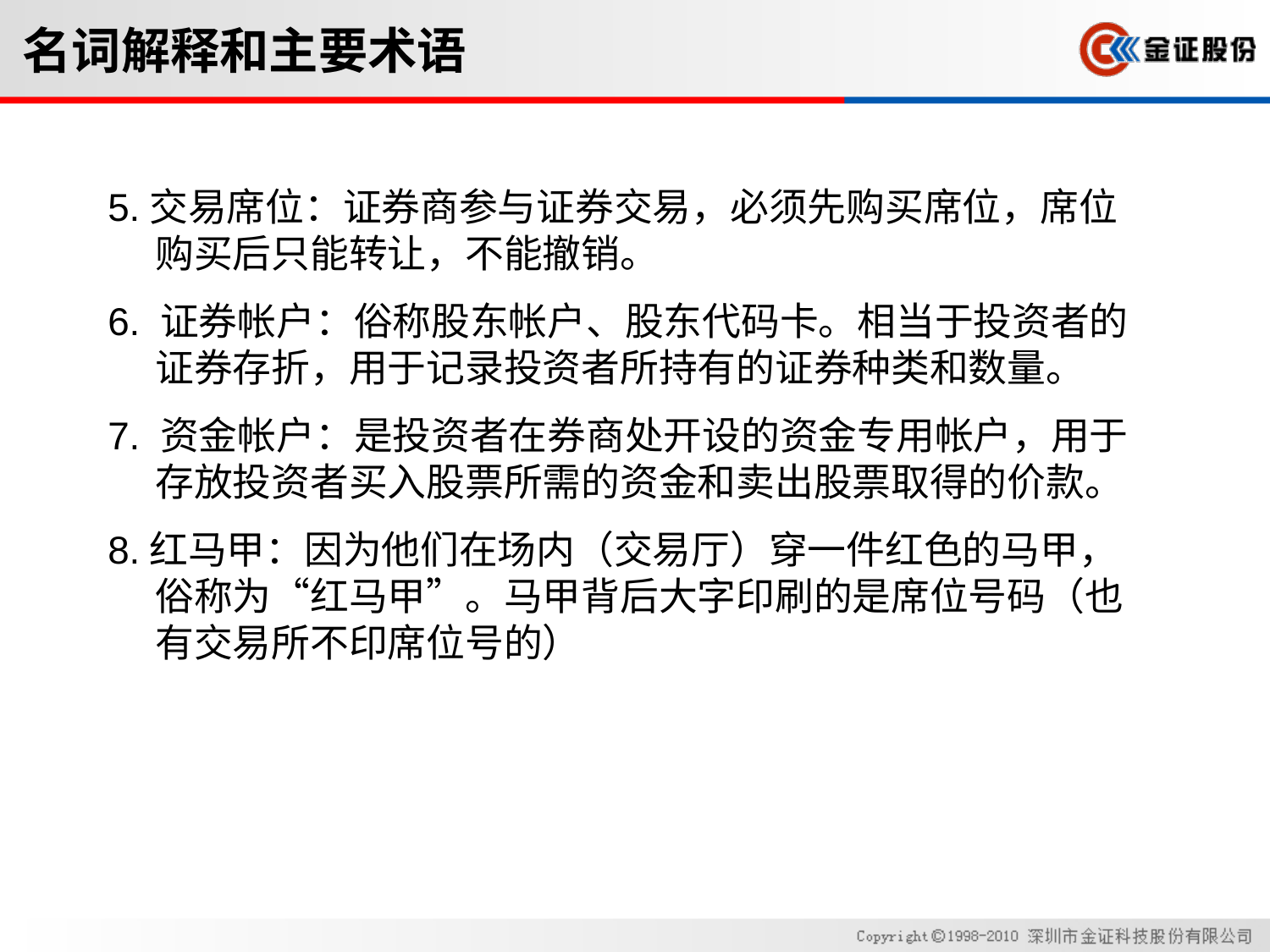

# 名词解释和主要术语
5.交易席位：证券商参与证券交易，必须先购买席位，席位购买后只能转让，不能撤销。
6. 证券帐户：俗称股东帐户、股东代码卡。相当于投资者的证券存折，用于记录投资者所持有的证券种类和数量。
7. 资金帐户：是投资者在券商处开设的资金专用帐户，用于存放投资者买入股票所需的资金和卖出股票取得的价款。
8.红马甲：因为他们在场内（交易厅）穿一件红色的马甲，俗称为“红马甲”。马甲背后大字印刷的是席位号码（也有交易所不印席位号的）